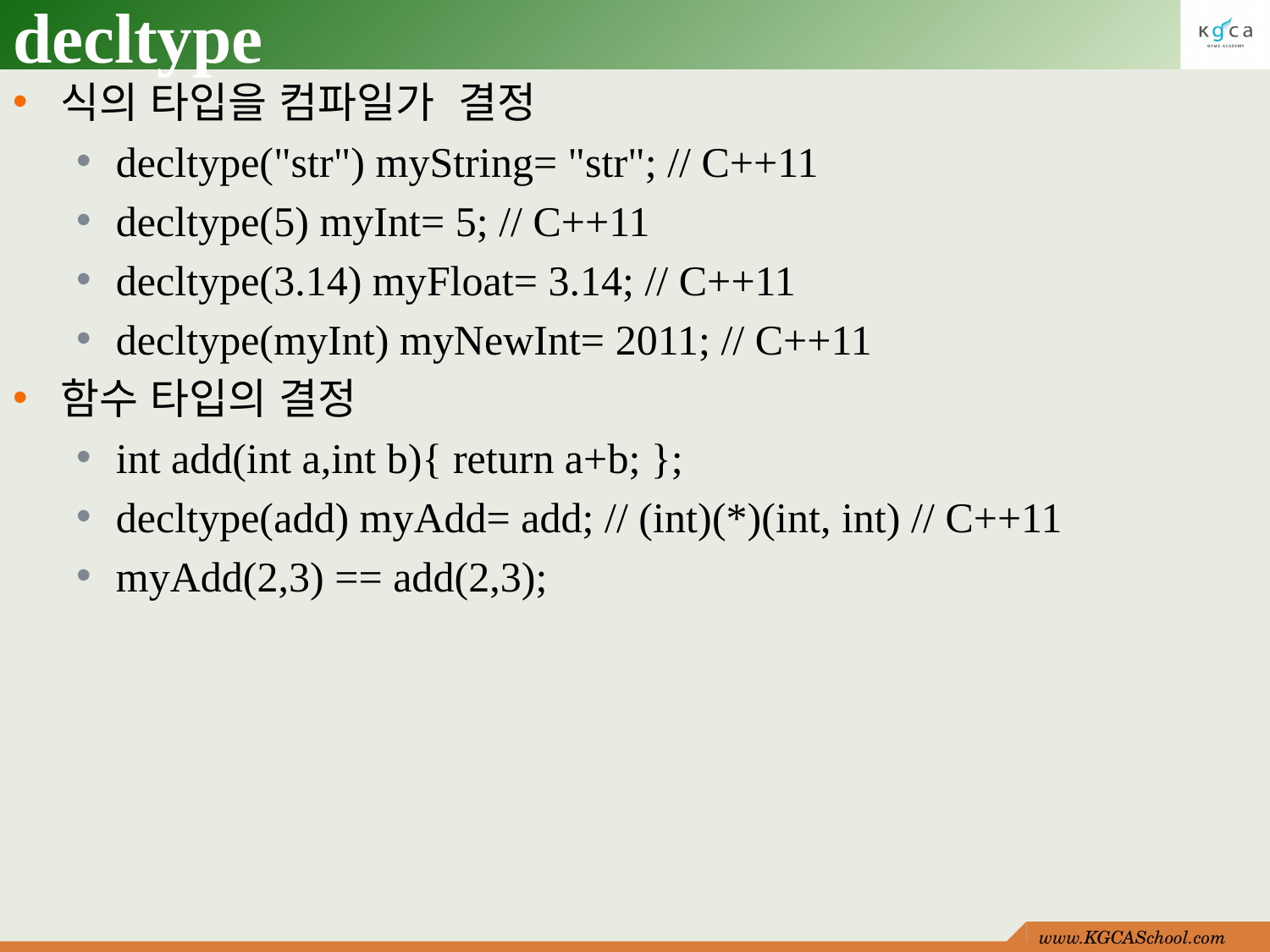

# decltype
식의 타입을 컴파일가  결정
decltype("str") myString= "str"; // C++11
decltype(5) myInt= 5; // C++11
decltype(3.14) myFloat= 3.14; // C++11
decltype(myInt) myNewInt= 2011; // C++11
함수 타입의 결정
int add(int a,int b){ return a+b; };
decltype(add) myAdd= add; // (int)(*)(int, int) // C++11
myAdd(2,3) == add(2,3);